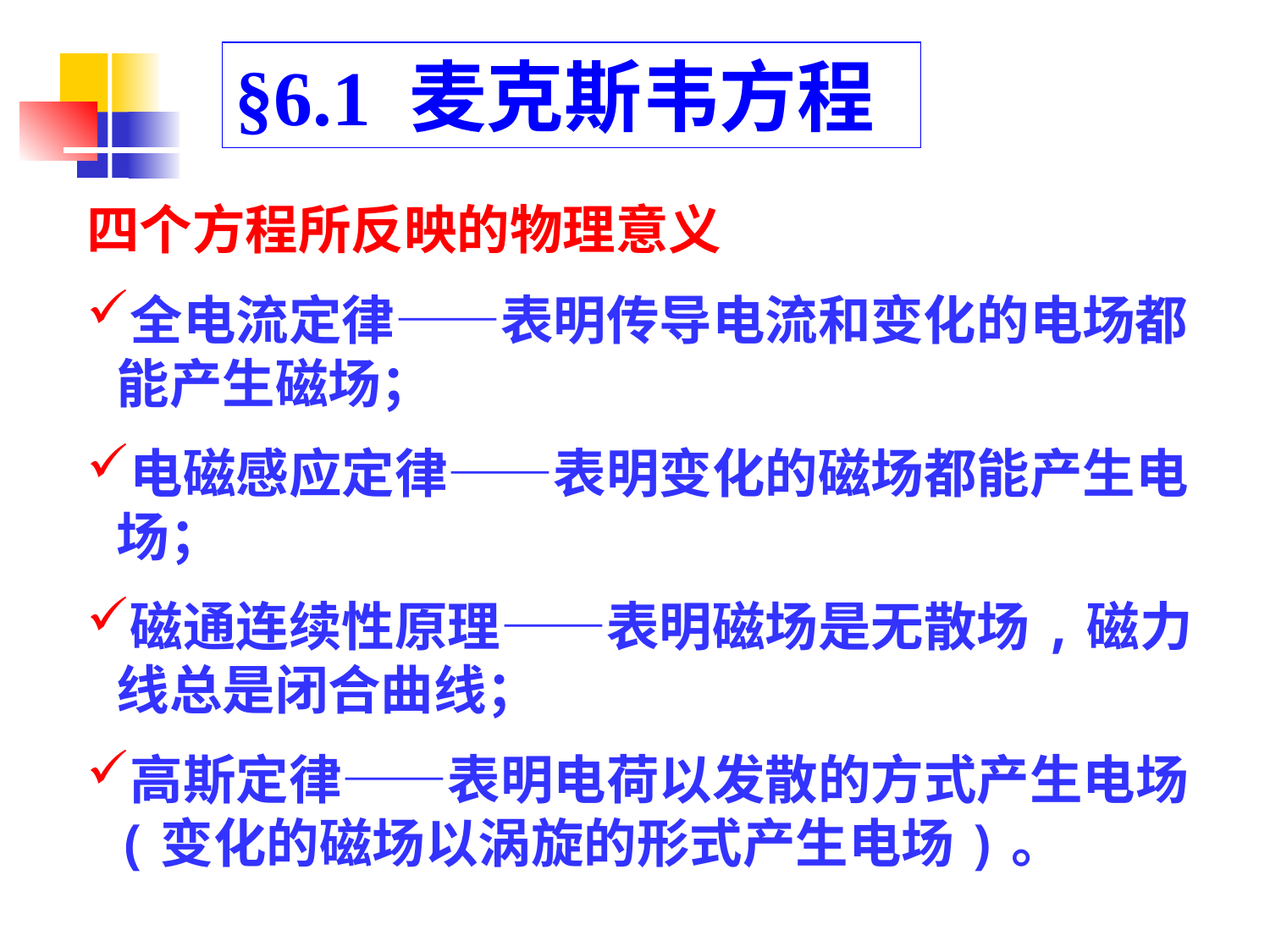

§6.1 麦克斯韦方程
四个方程所反映的物理意义
全电流定律——表明传导电流和变化的电场都能产生磁场；
电磁感应定律——表明变化的磁场都能产生电场；
磁通连续性原理——表明磁场是无散场,磁力线总是闭合曲线；
高斯定律——表明电荷以发散的方式产生电场(变化的磁场以涡旋的形式产生电场)。